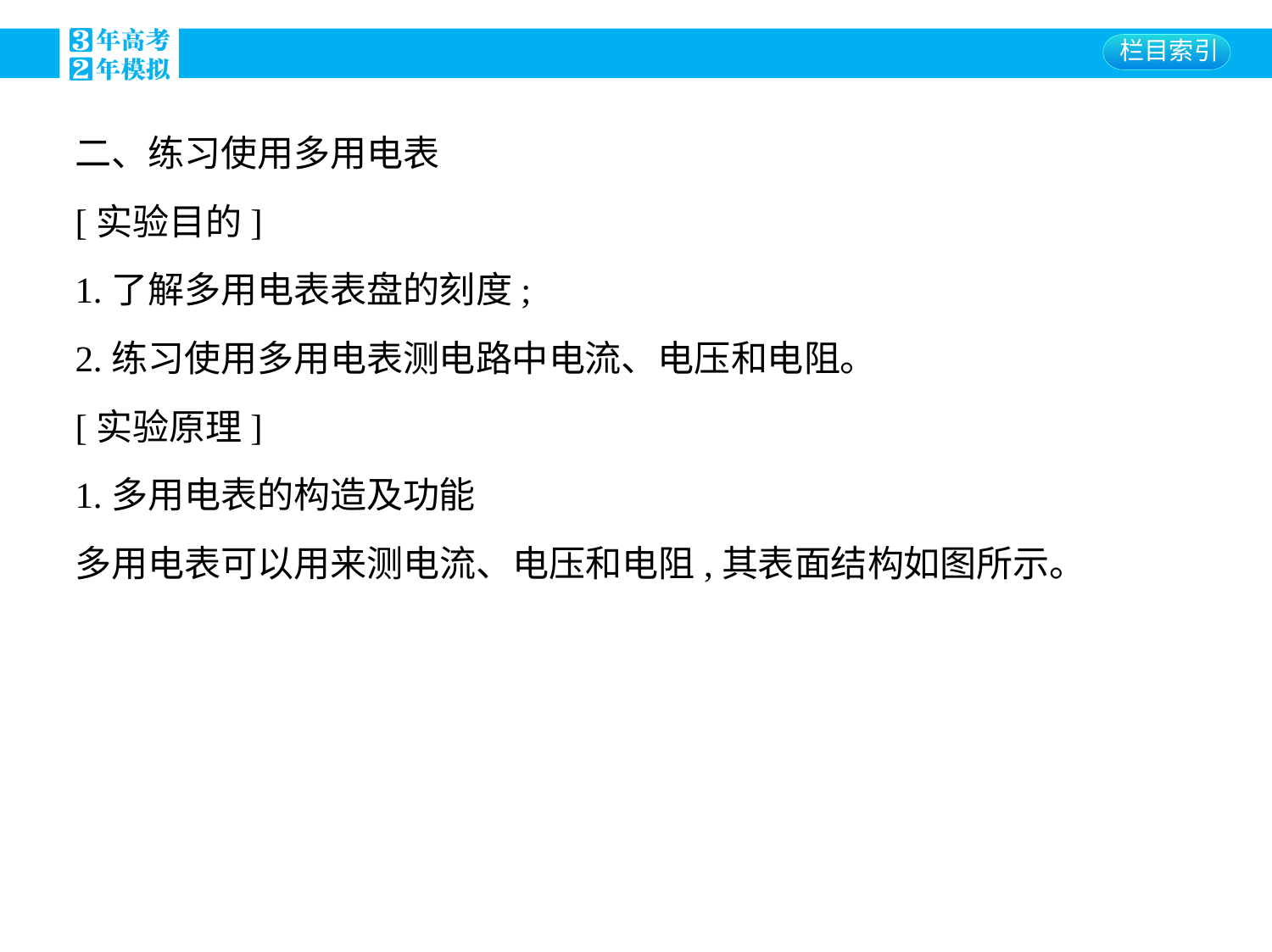

二、练习使用多用电表
[实验目的]
1.了解多用电表表盘的刻度;
2.练习使用多用电表测电路中电流、电压和电阻。
[实验原理]
1.多用电表的构造及功能
多用电表可以用来测电流、电压和电阻,其表面结构如图所示。